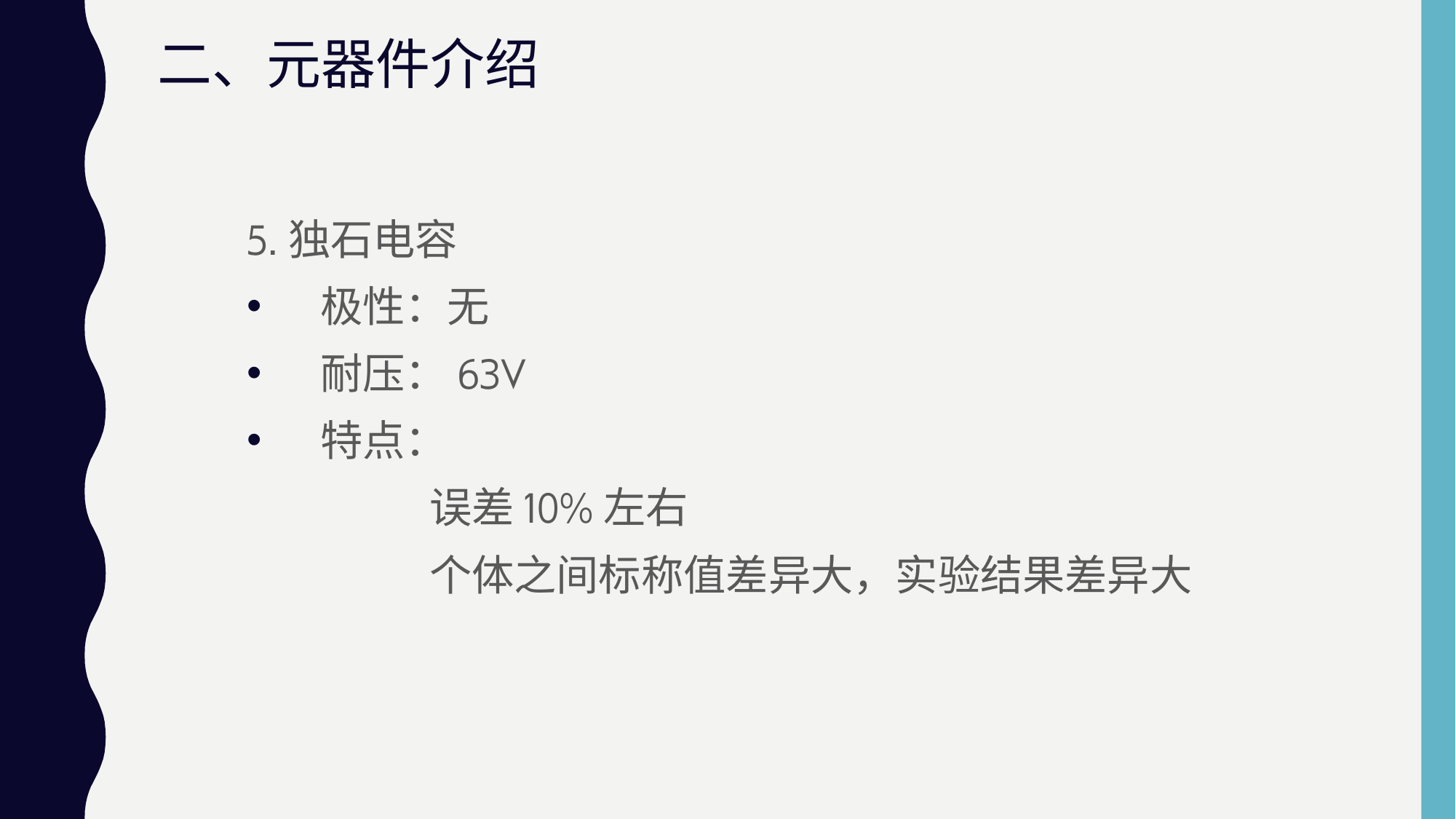

二、元器件介绍

5.独石电容
极性：无
耐压：63V
特点：
		误差10%左右
		个体之间标称值差异大，实验结果差异大